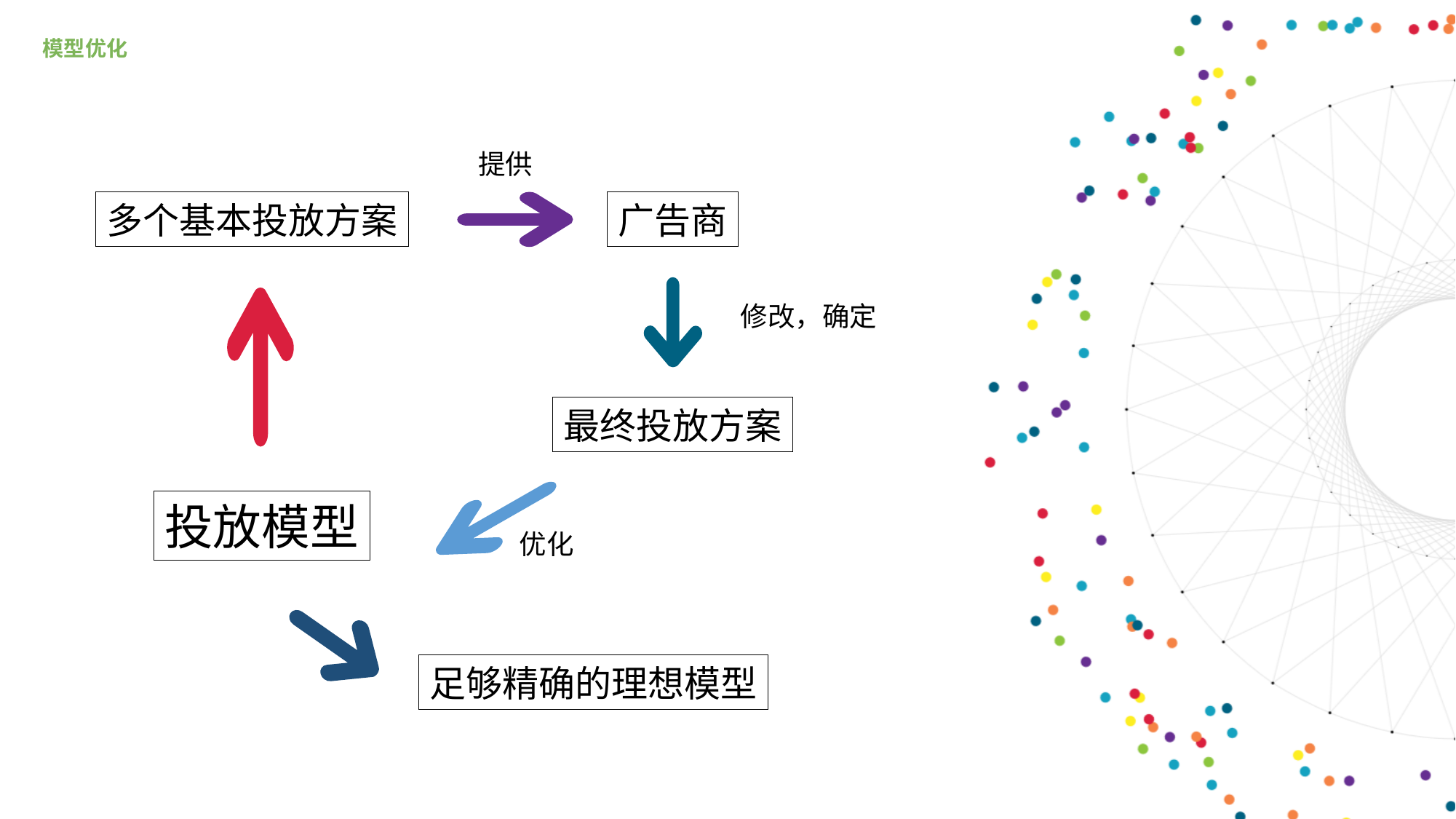

模型优化
提供

广告商
多个基本投放方案

修改，确定

最终投放方案

投放模型
优化

足够精确的理想模型